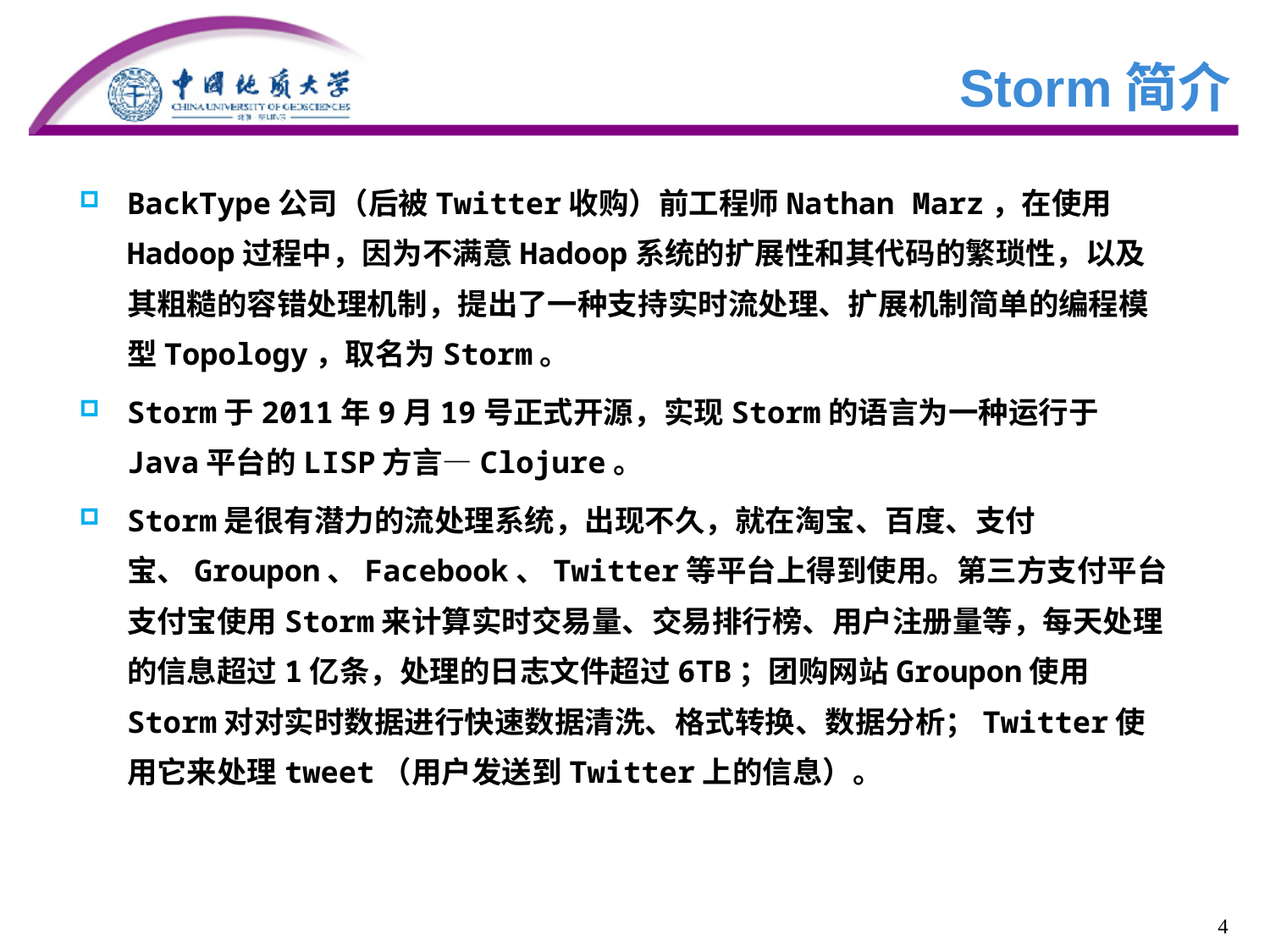

# Storm简介
BackType公司（后被Twitter收购）前工程师Nathan Marz，在使用Hadoop过程中，因为不满意Hadoop系统的扩展性和其代码的繁琐性，以及其粗糙的容错处理机制，提出了一种支持实时流处理、扩展机制简单的编程模型Topology，取名为Storm。
Storm于2011年9月19号正式开源，实现Storm的语言为一种运行于Java平台的LISP方言—Clojure。
Storm是很有潜力的流处理系统，出现不久，就在淘宝、百度、支付宝、Groupon、Facebook、Twitter等平台上得到使用。第三方支付平台支付宝使用Storm来计算实时交易量、交易排行榜、用户注册量等，每天处理的信息超过1亿条，处理的日志文件超过6TB；团购网站Groupon使用Storm对对实时数据进行快速数据清洗、格式转换、数据分析；Twitter使用它来处理tweet（用户发送到Twitter上的信息）。